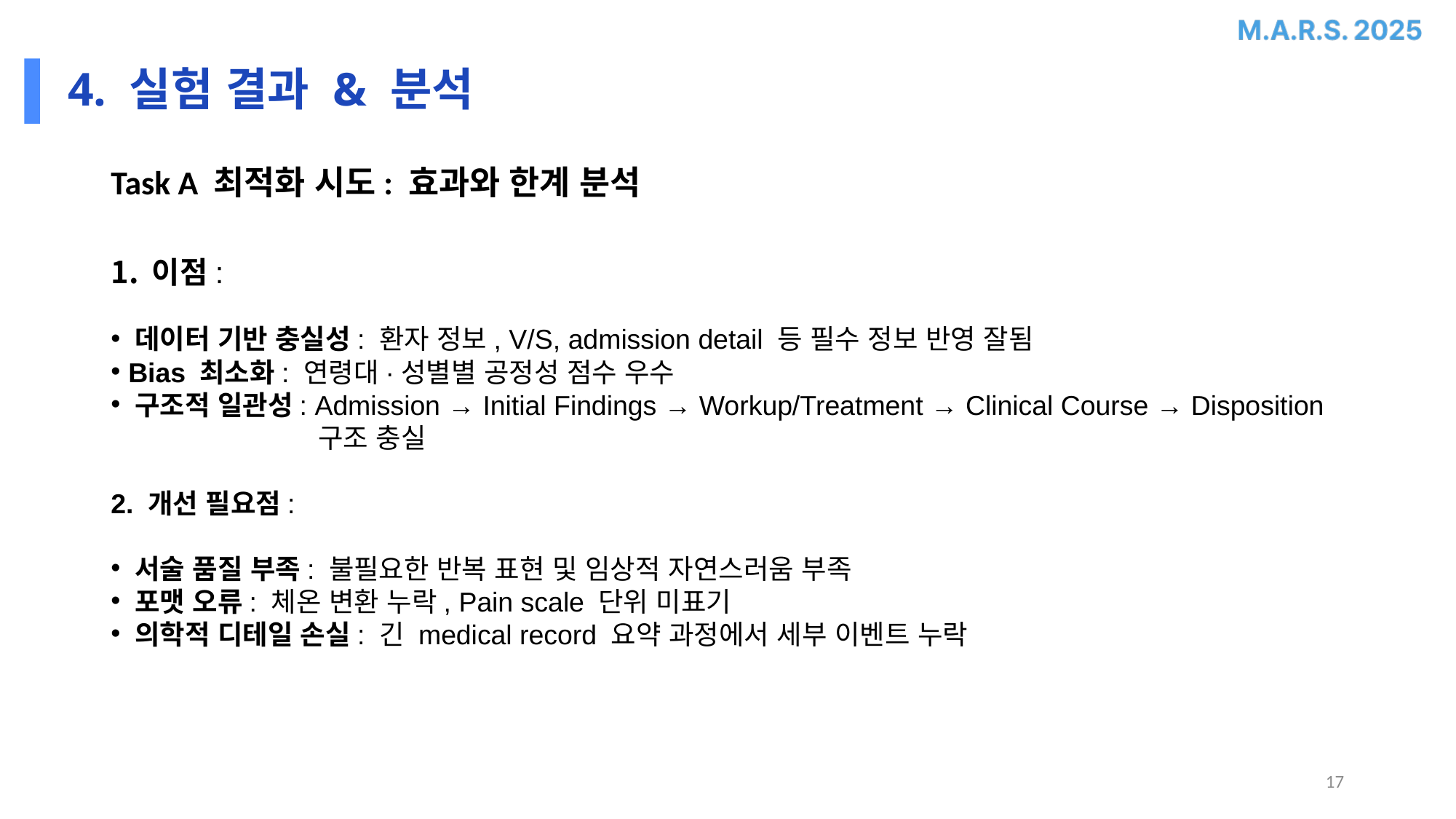

# 4. 실험 결과 & 분석
Task A 최적화 시도: 효과와 한계 분석

이점:

 데이터 기반 충실성: 환자 정보, V/S, admission detail 등 필수 정보 반영 잘됨
 Bias 최소화: 연령대·성별별 공정성 점수 우수
 구조적 일관성: Admission → Initial Findings → Workup/Treatment → Clinical Course → Disposition 	            구조 충실

2. 개선 필요점:

 서술 품질 부족: 불필요한 반복 표현 및 임상적 자연스러움 부족
 포맷 오류: 체온 변환 누락, Pain scale 단위 미표기
 의학적 디테일 손실: 긴 medical record 요약 과정에서 세부 이벤트 누락

17